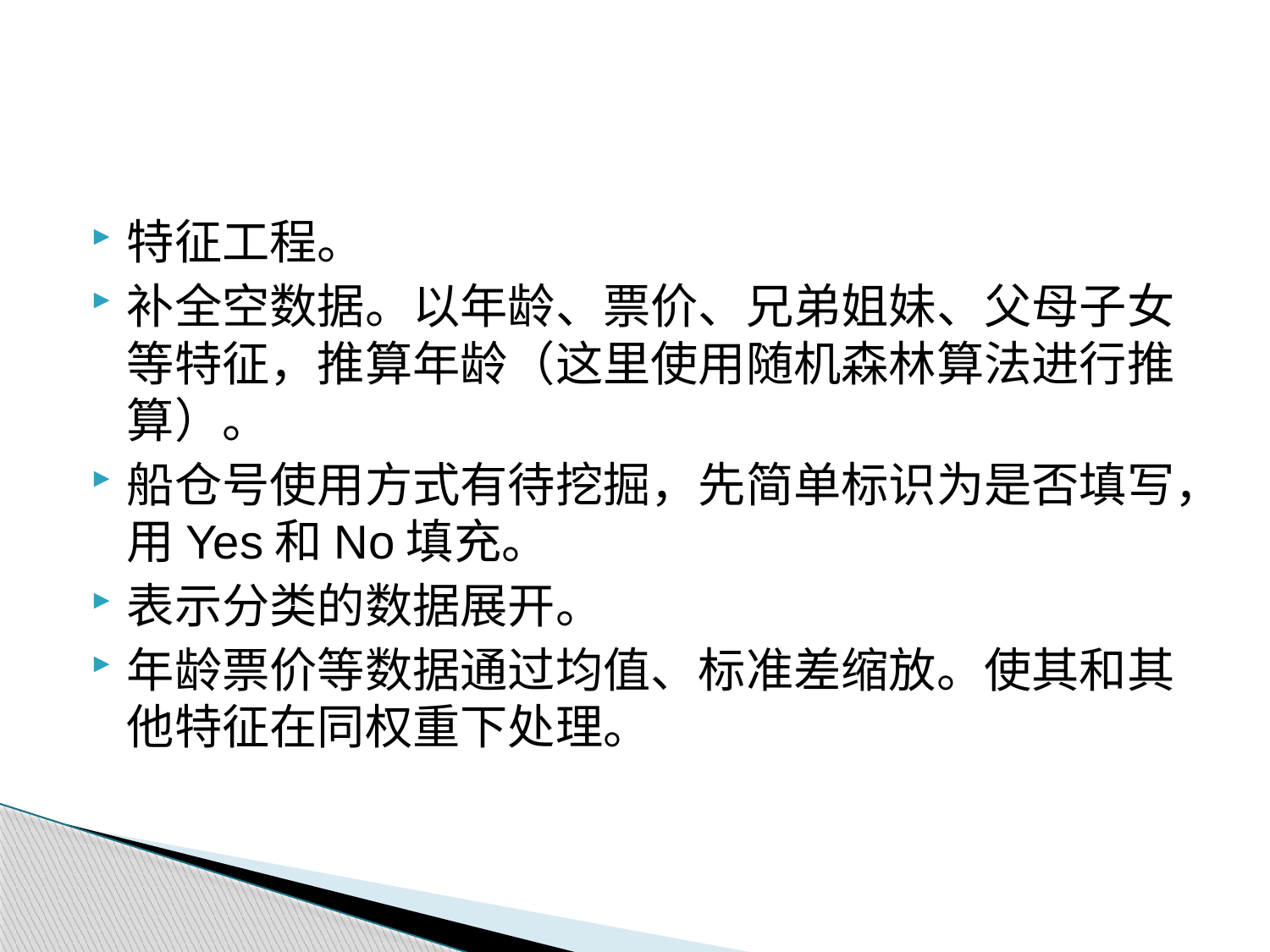

#
特征工程。
补全空数据。以年龄、票价、兄弟姐妹、父母子女等特征，推算年龄（这里使用随机森林算法进行推算）。
船仓号使用方式有待挖掘，先简单标识为是否填写，用Yes和No填充。
表示分类的数据展开。
年龄票价等数据通过均值、标准差缩放。使其和其他特征在同权重下处理。